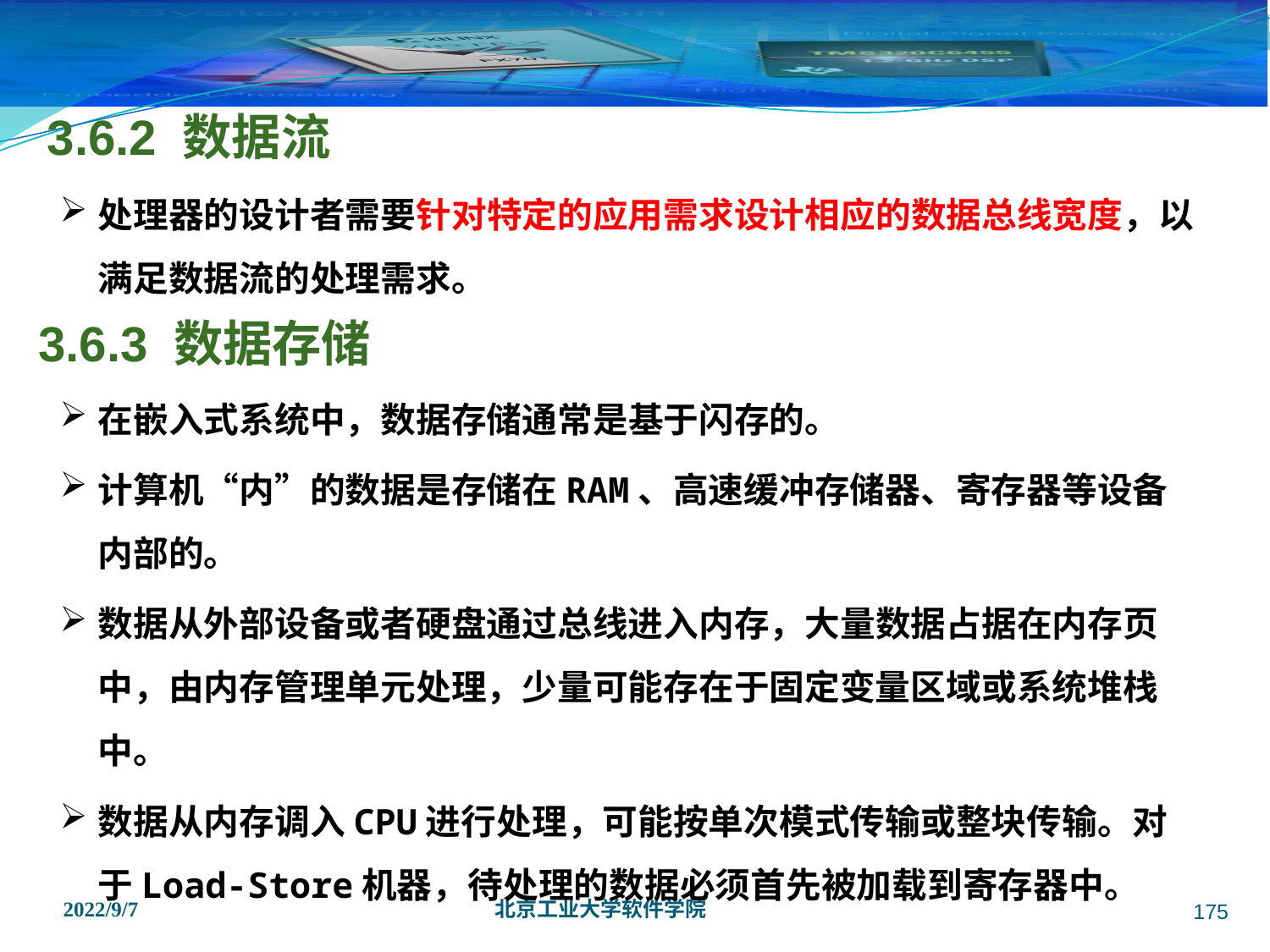

# 3.6.2 数据流
处理器的设计者需要针对特定的应用需求设计相应的数据总线宽度，以满足数据流的处理需求。

在嵌入式系统中，数据存储通常是基于闪存的。
计算机“内”的数据是存储在RAM、高速缓冲存储器、寄存器等设备内部的。
数据从外部设备或者硬盘通过总线进入内存，大量数据占据在内存页中，由内存管理单元处理，少量可能存在于固定变量区域或系统堆栈中。
数据从内存调入CPU进行处理，可能按单次模式传输或整块传输。对于Load-Store机器，待处理的数据必须首先被加载到寄存器中。
3.6.3 数据存储